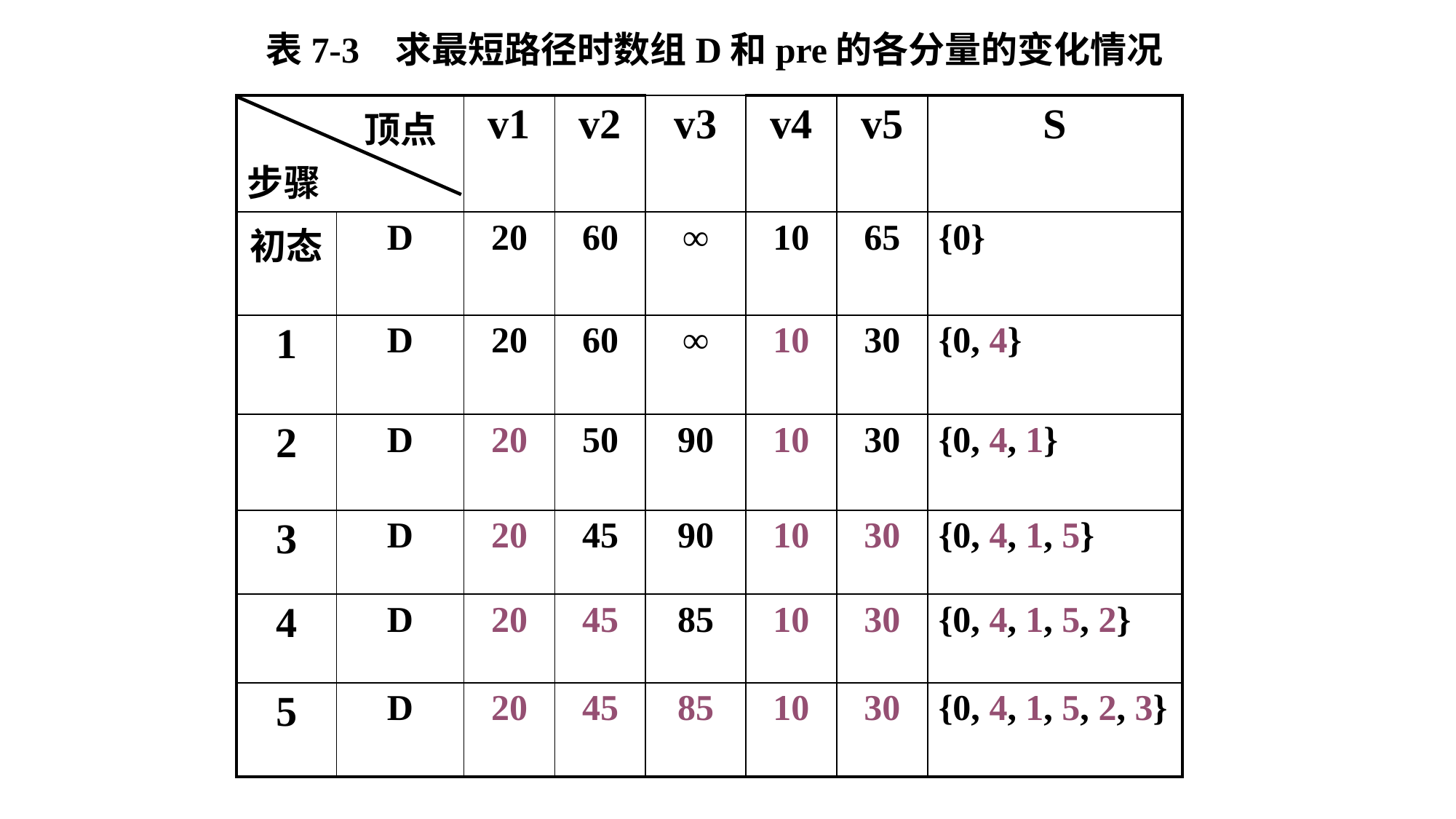

表7-3   求最短路径时数组D和pre的各分量的变化情况
| 顶点 步骤 |  | v1 | v2 | v3 | v4 | v5 | S |
| --- | --- | --- | --- | --- | --- | --- | --- |
| 初态 | D | 20 | 60 | ∞ | 10 | 65 | {0} |
| 1 | D | 20 | 60 | ∞ | 10 | 30 | {0, 4} |
| 2 | D | 20 | 50 | 90 | 10 | 30 | {0, 4, 1} |
| 3 | D | 20 | 45 | 90 | 10 | 30 | {0, 4, 1, 5} |
| 4 | D | 20 | 45 | 85 | 10 | 30 | {0, 4, 1, 5, 2} |
| 5 | D | 20 | 45 | 85 | 10 | 30 | {0, 4, 1, 5, 2, 3} |